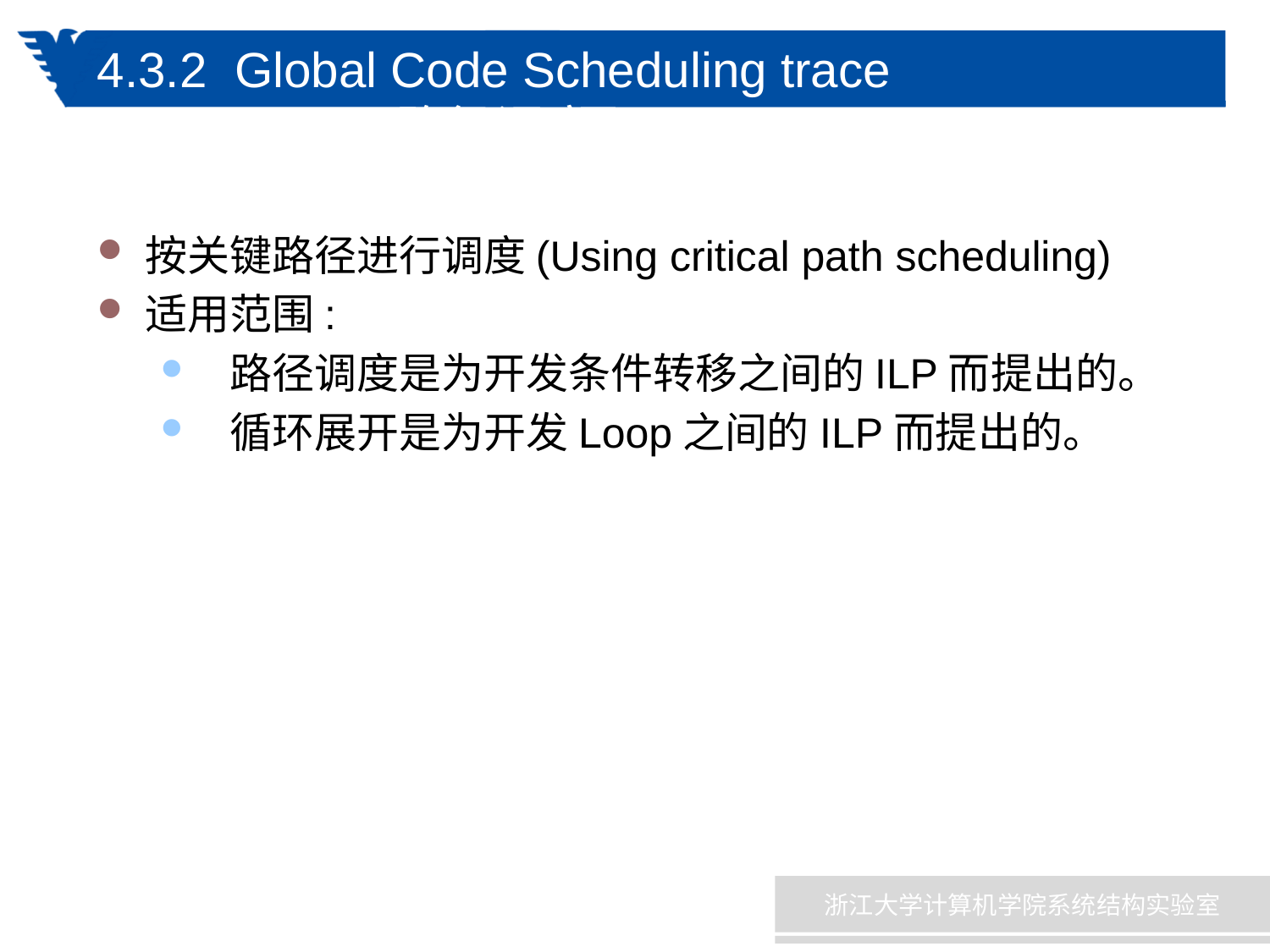

# 4.3.2  Global Code Scheduling trace scheduling 	--路径调度
按关键路径进行调度(Using critical path scheduling)
适用范围:
  路径调度是为开发条件转移之间的ILP而提出的。
  循环展开是为开发Loop之间的ILP而提出的。